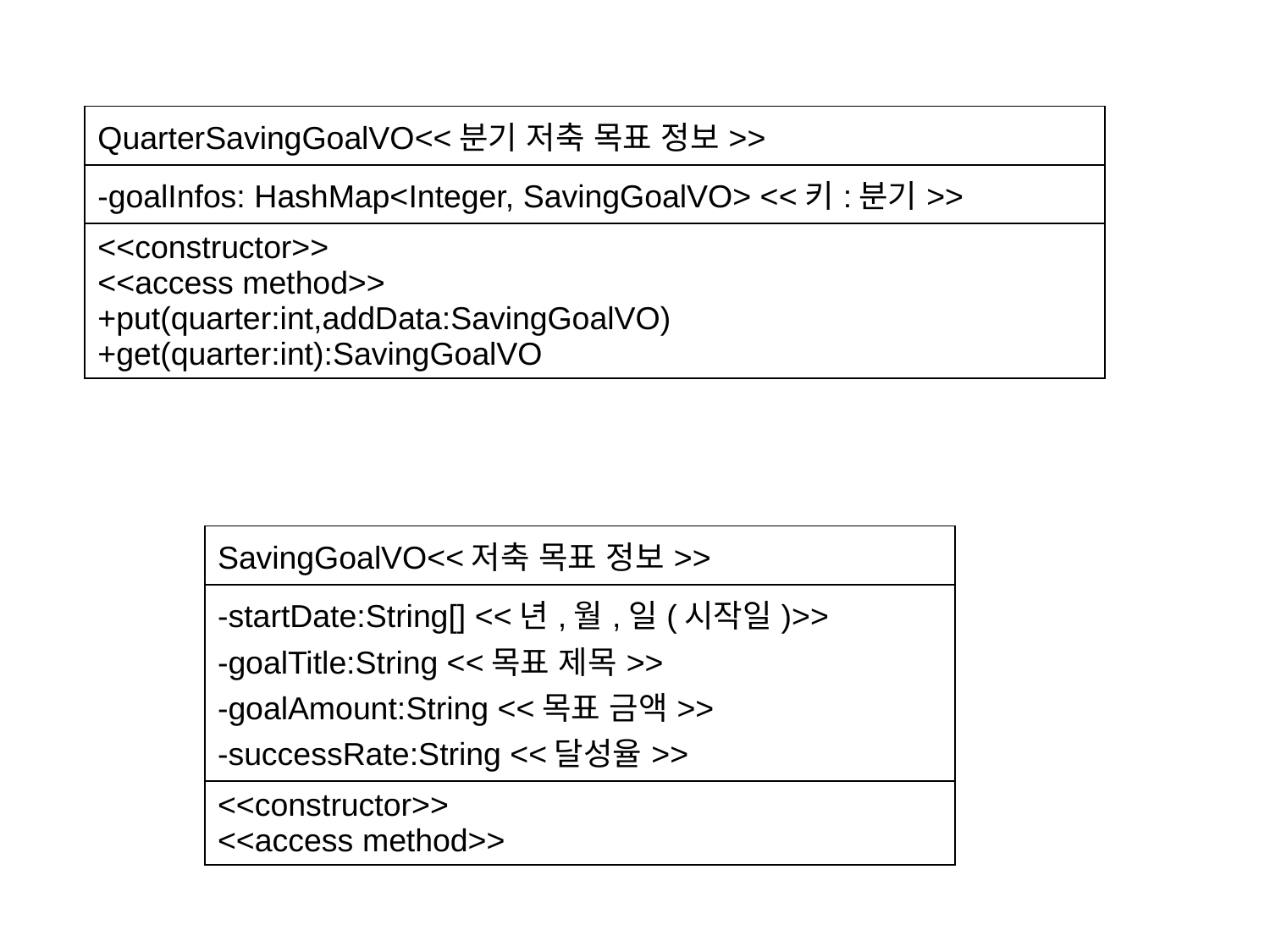

| QuarterSavingGoalVO<<분기 저축 목표 정보>> |
| --- |
| -goalInfos: HashMap<Integer, SavingGoalVO> <<키:분기>> |
| <<constructor>> <<access method>> +put(quarter:int,addData:SavingGoalVO) +get(quarter:int):SavingGoalVO |
| SavingGoalVO<<저축 목표 정보>> |
| --- |
| -startDate:String[] <<년,월,일(시작일)>> -goalTitle:String <<목표 제목>> -goalAmount:String <<목표 금액>> -successRate:String <<달성율>> |
| <<constructor>> <<access method>> |